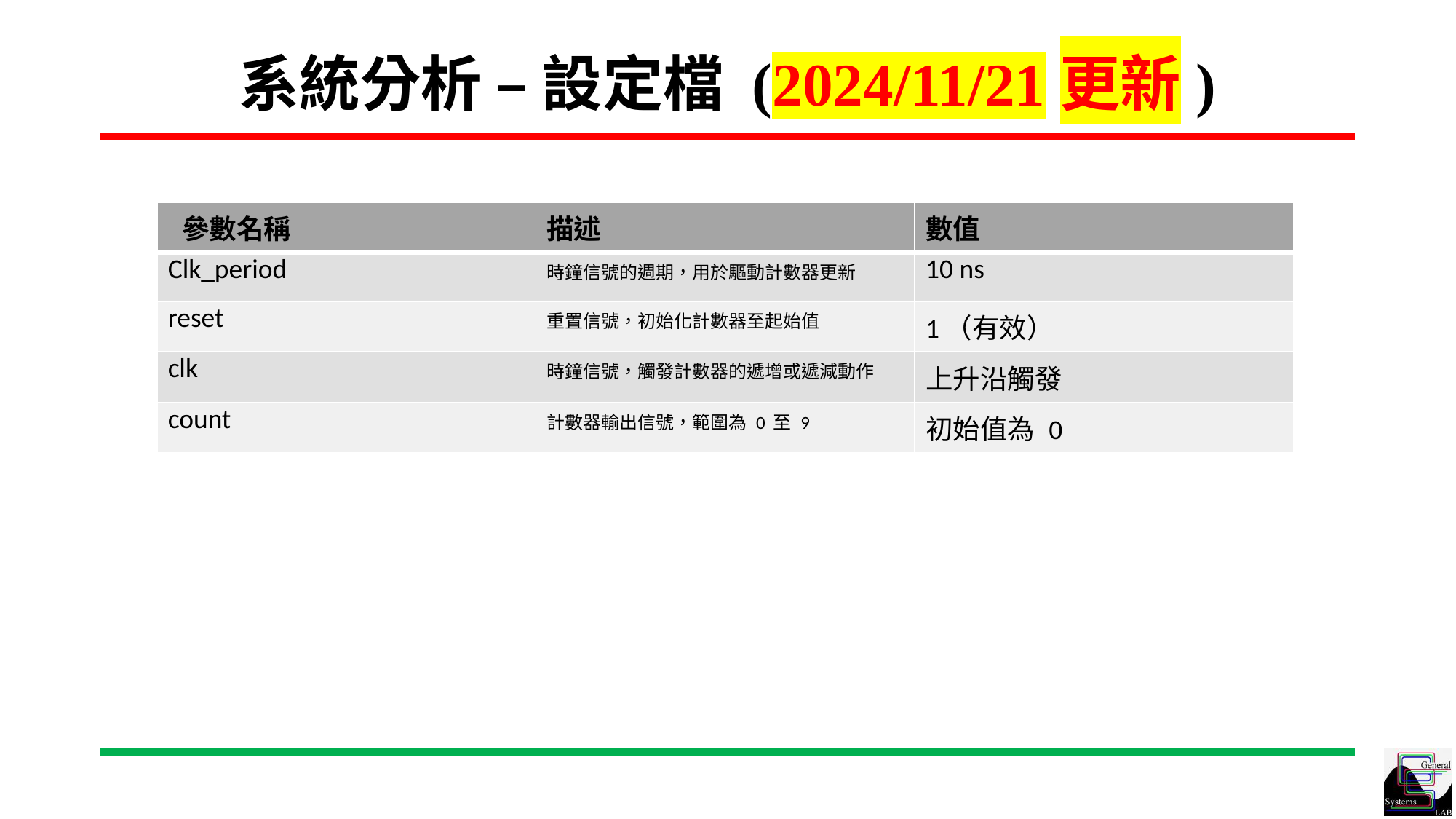

# 系統分析 – 設定檔 (2024/11/21更新)
| 參數名稱 | 描述 | 數值 |
| --- | --- | --- |
| Clk\_period | 時鐘信號的週期，用於驅動計數器更新 | 10 ns |
| reset | 重置信號，初始化計數器至起始值 | 1（有效） |
| clk | 時鐘信號，觸發計數器的遞增或遞減動作 | 上升沿觸發 |
| count | 計數器輸出信號，範圍為 0 至 9 | 初始值為 0 |